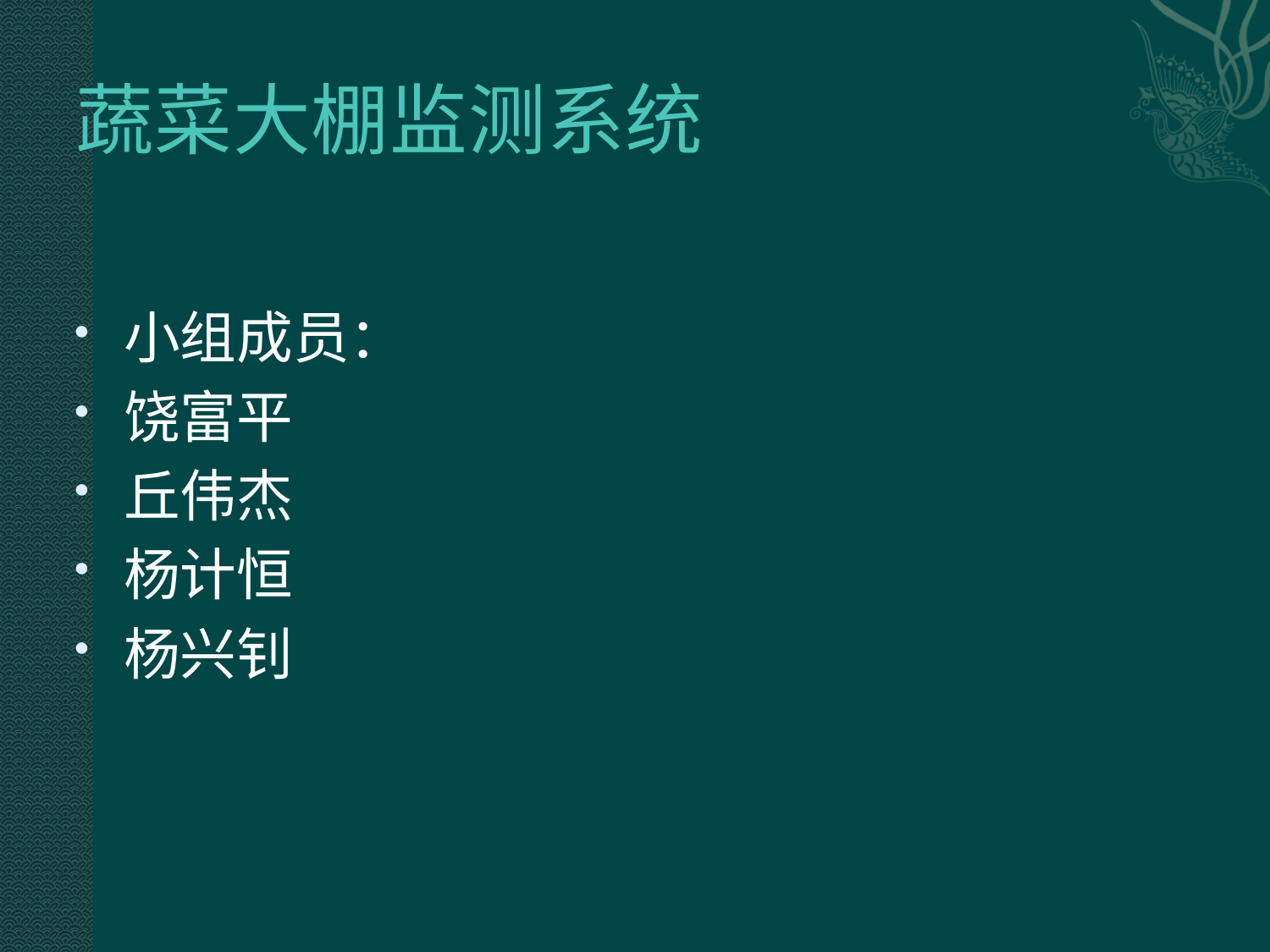

# 蔬菜大棚监测系统
小组成员：
饶富平
丘伟杰
杨计恒
杨兴钊